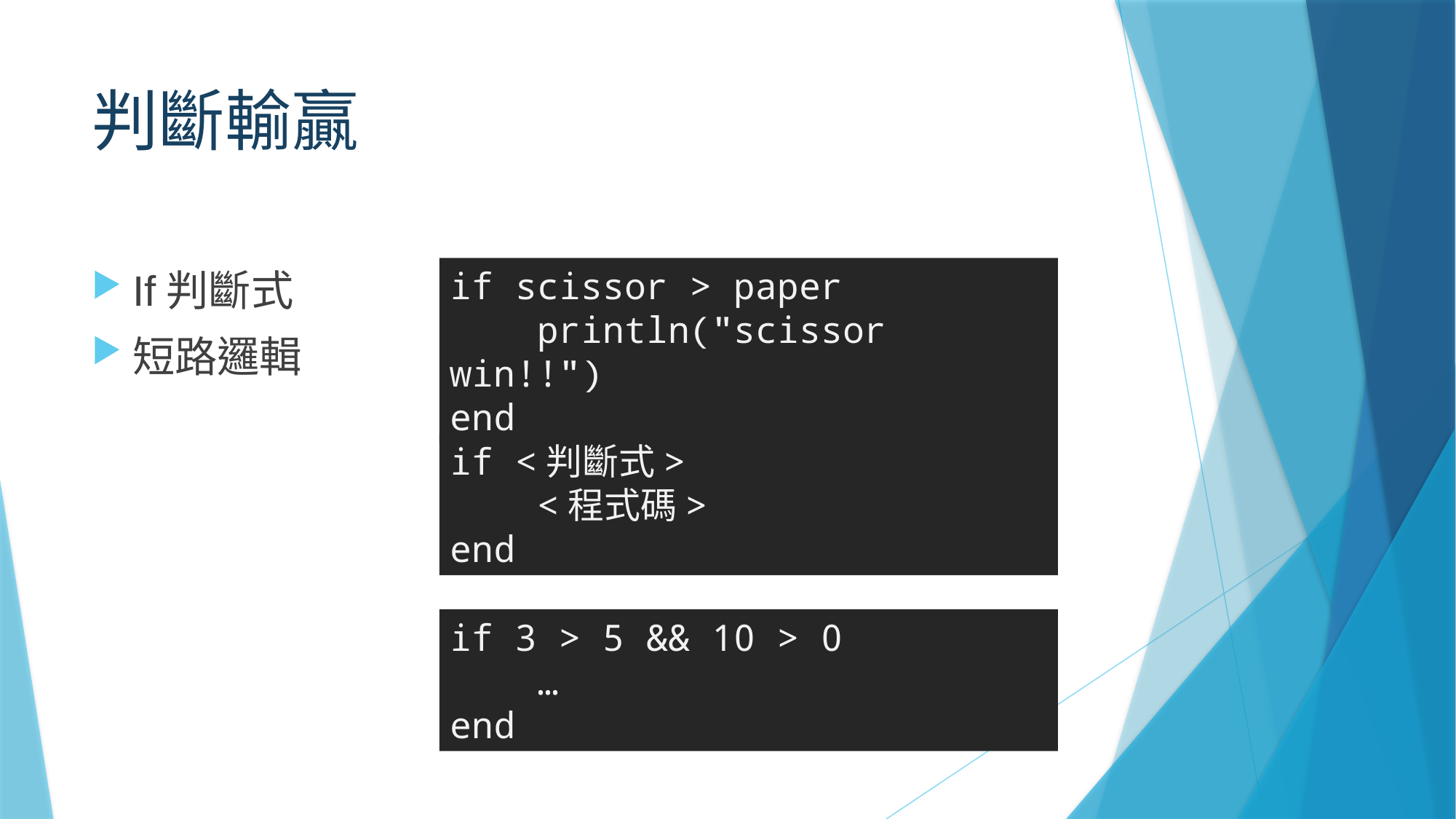

# 判斷輸贏
If判斷式
短路邏輯
if scissor > paper
    println("scissor win!!")
end
if <判斷式>
    <程式碼>
end
if 3 > 5 && 10 > 0
    …
end